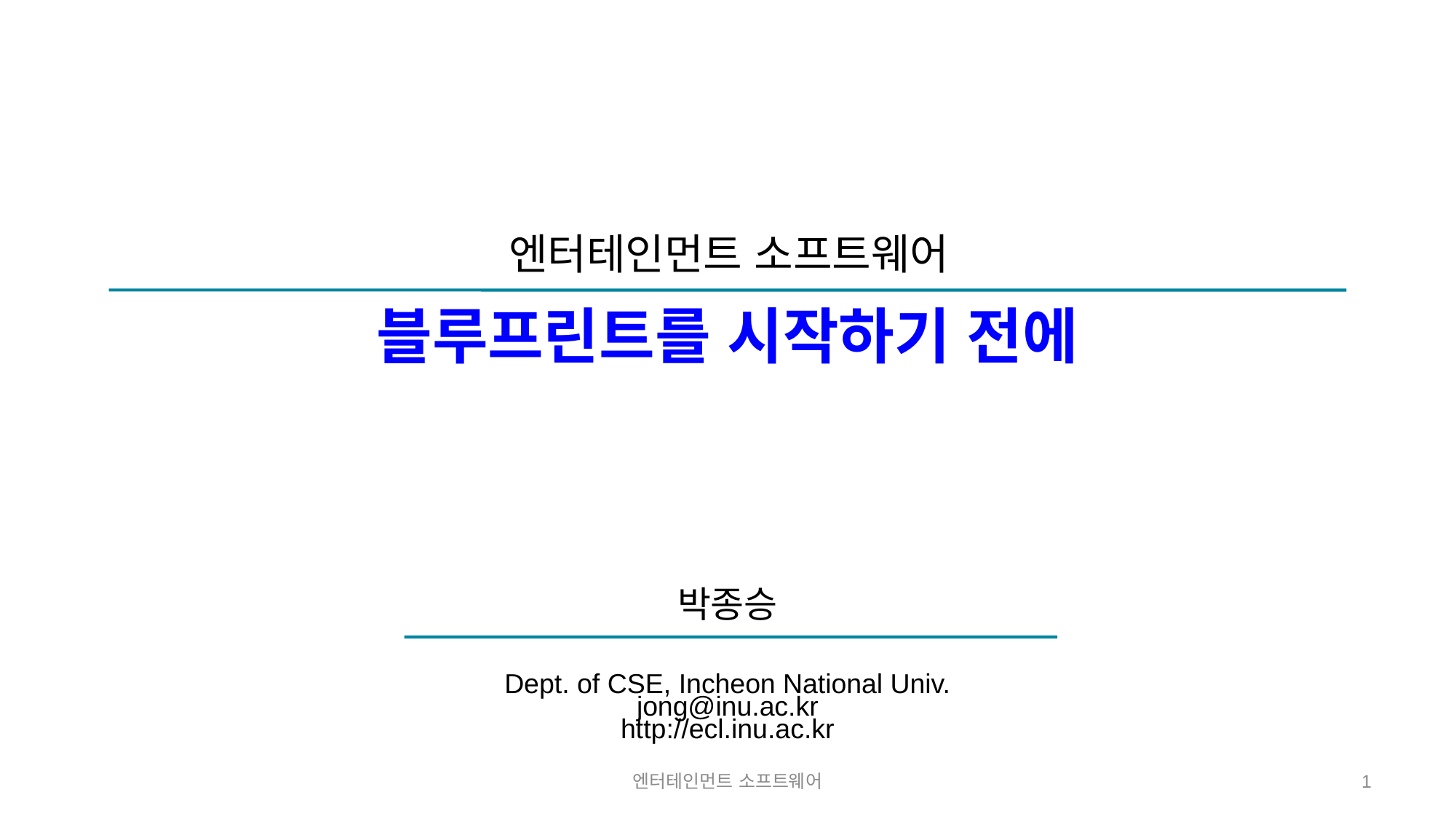

# 블루프린트를 시작하기 전에

엔터테인먼트 소프트웨어
1